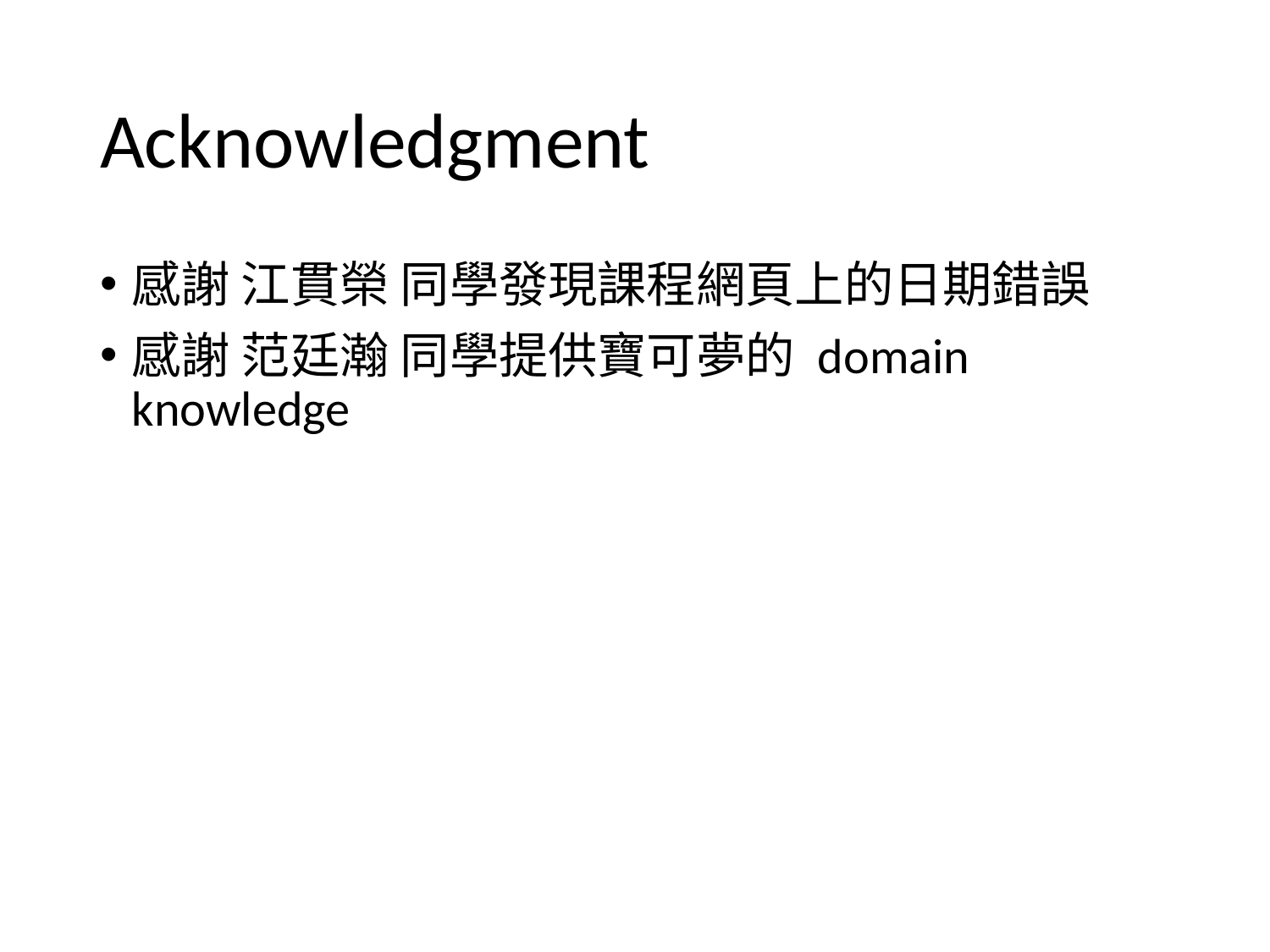

# Acknowledgment
感謝 江貫榮 同學發現課程網頁上的日期錯誤
感謝 范廷瀚 同學提供寶可夢的 domain knowledge